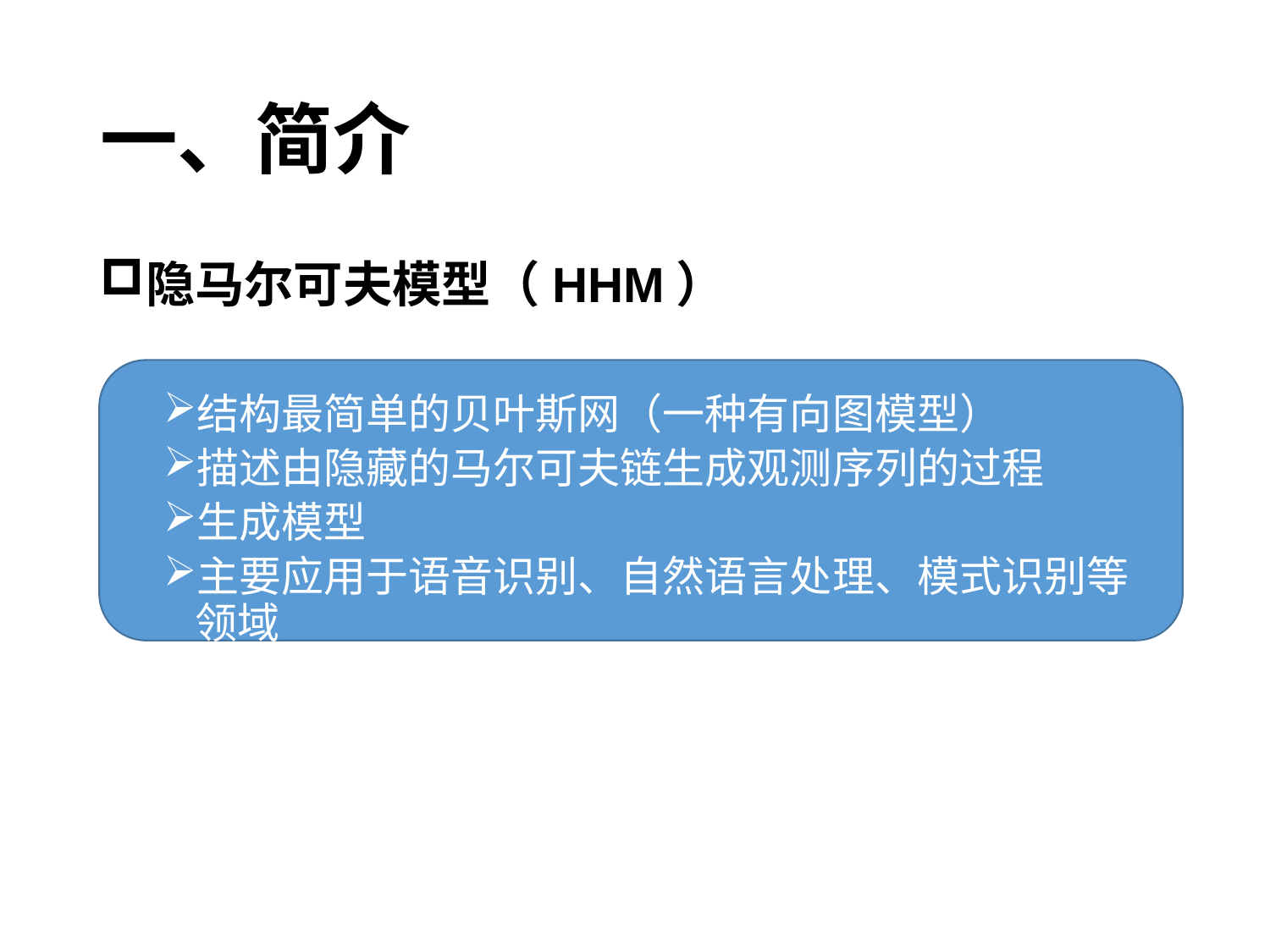

# 一、简介
隐马尔可夫模型（HHM）

结构最简单的贝叶斯网（一种有向图模型）
描述由隐藏的马尔可夫链生成观测序列的过程
生成模型
主要应用于语音识别、自然语言处理、模式识别等领域